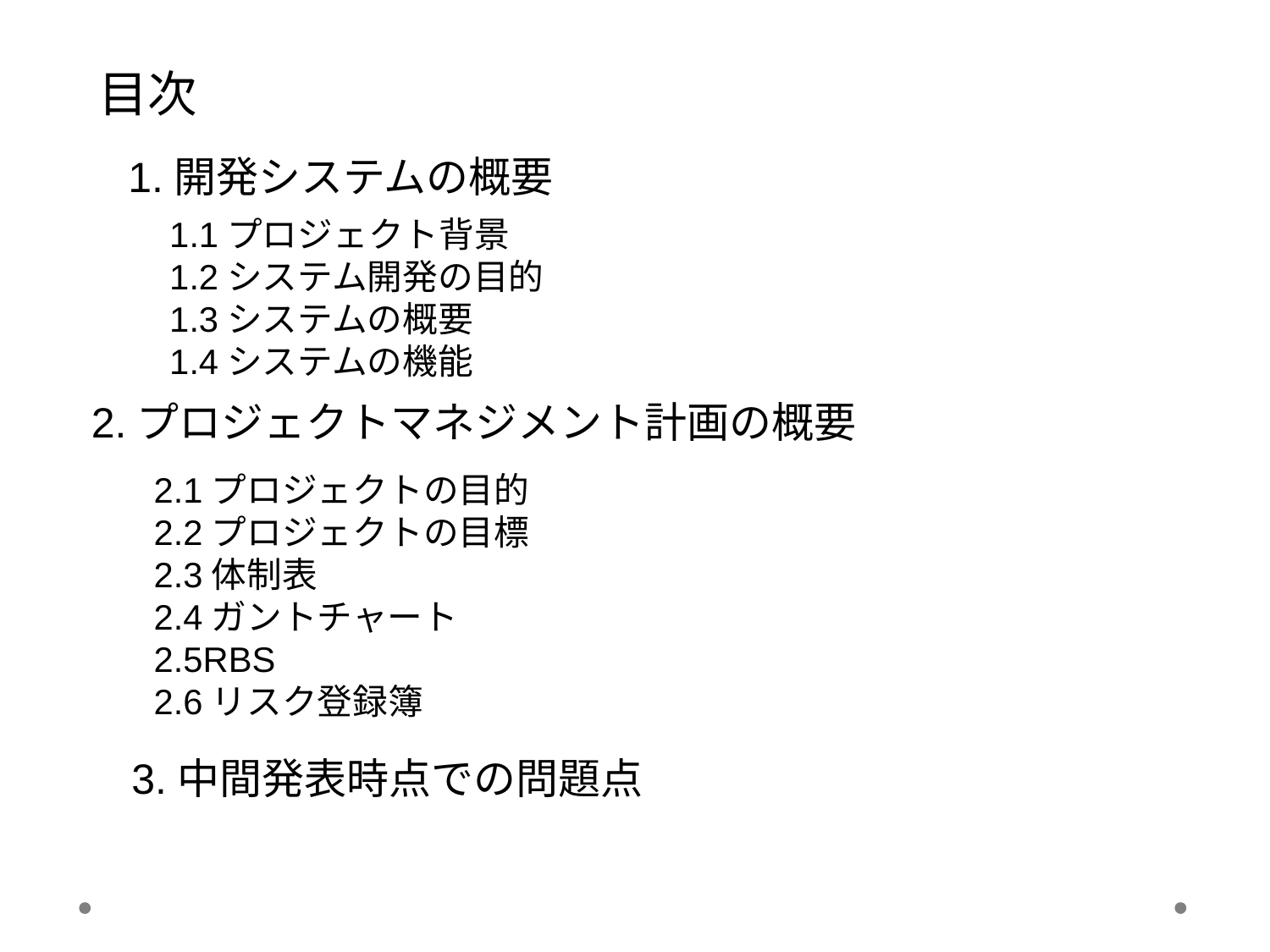

目次
1.開発システムの概要
1.1プロジェクト背景
1.2システム開発の目的
1.3システムの概要
1.4システムの機能
2.プロジェクトマネジメント計画の概要
2.1プロジェクトの目的
2.2プロジェクトの目標
2.3体制表
2.4ガントチャート
2.5RBS
2.6リスク登録簿
3.中間発表時点での問題点